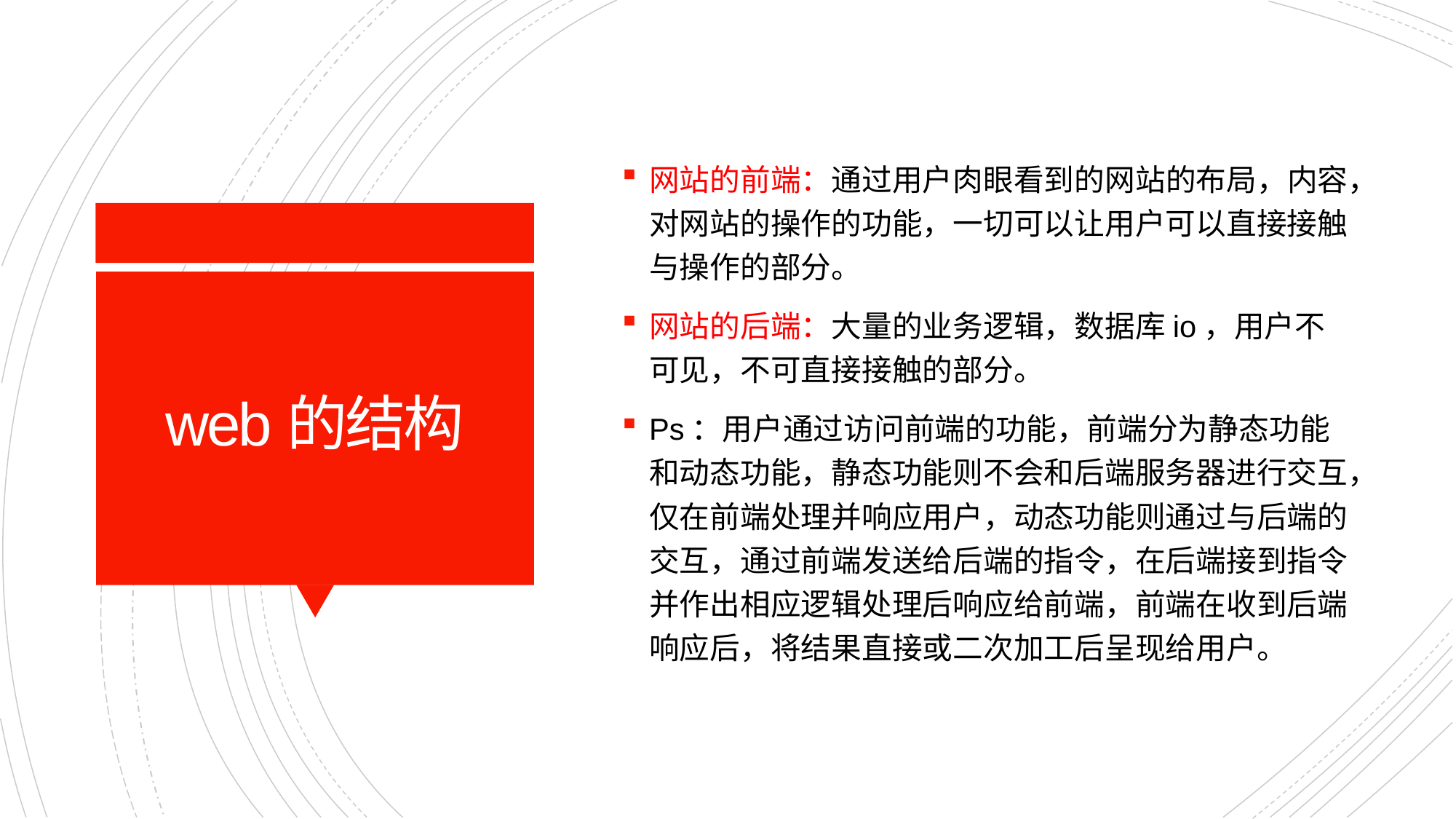

网站的前端：通过用户肉眼看到的网站的布局，内容，对网站的操作的功能，一切可以让用户可以直接接触与操作的部分。
网站的后端：大量的业务逻辑，数据库io，用户不可见，不可直接接触的部分。
Ps：用户通过访问前端的功能，前端分为静态功能和动态功能，静态功能则不会和后端服务器进行交互，仅在前端处理并响应用户，动态功能则通过与后端的交互，通过前端发送给后端的指令，在后端接到指令并作出相应逻辑处理后响应给前端，前端在收到后端响应后，将结果直接或二次加工后呈现给用户。
# web的结构